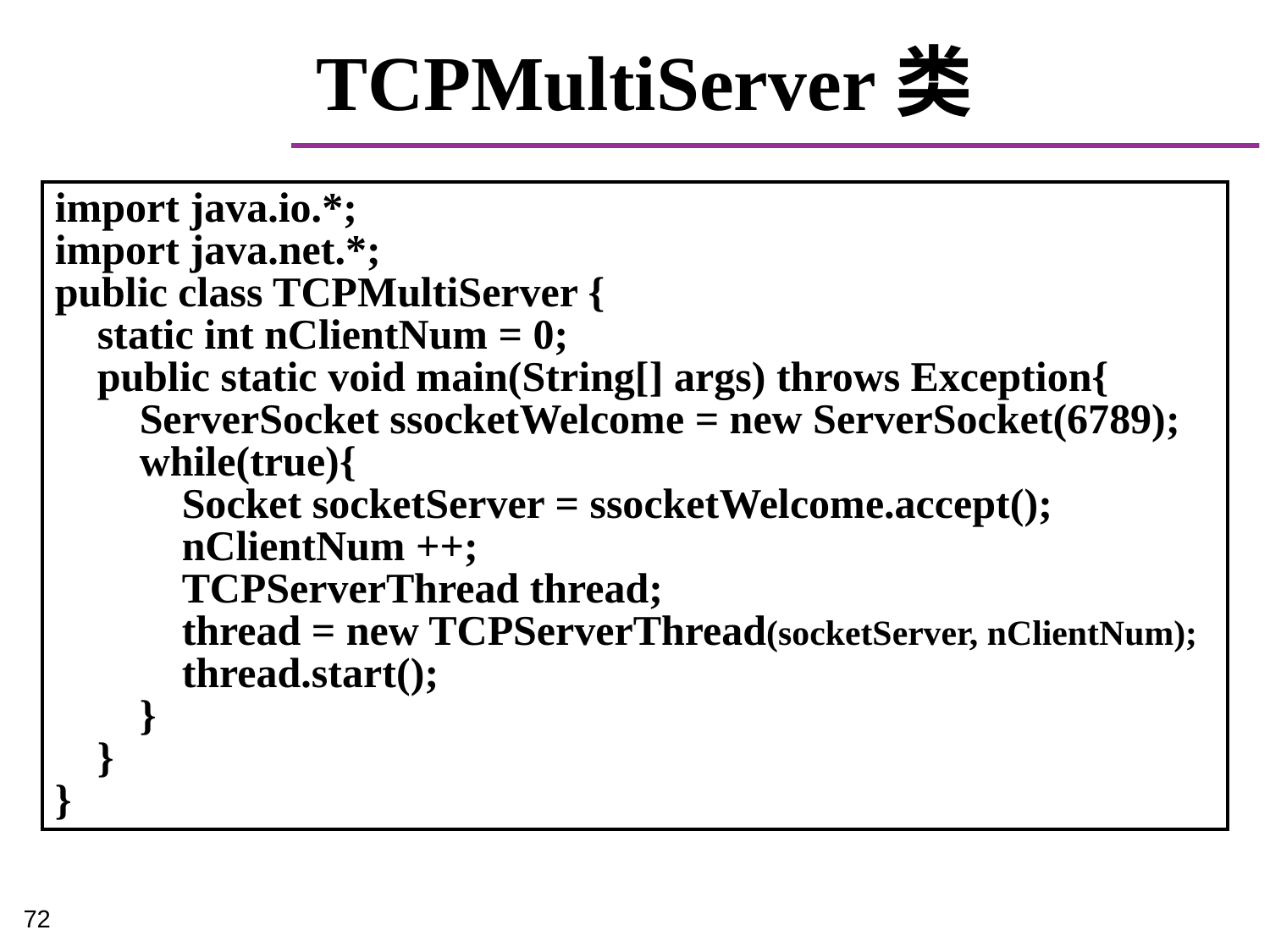

# TCPMultiServer类
import java.io.*;
import java.net.*;
public class TCPMultiServer {
    static int nClientNum = 0;
    public static void main(String[] args) throws Exception{
        ServerSocket ssocketWelcome = new ServerSocket(6789);
        while(true){
            Socket socketServer = ssocketWelcome.accept();
            nClientNum ++;
            TCPServerThread thread;
            thread = new TCPServerThread(socketServer, nClientNum);
            thread.start();
        }
    }
}
72